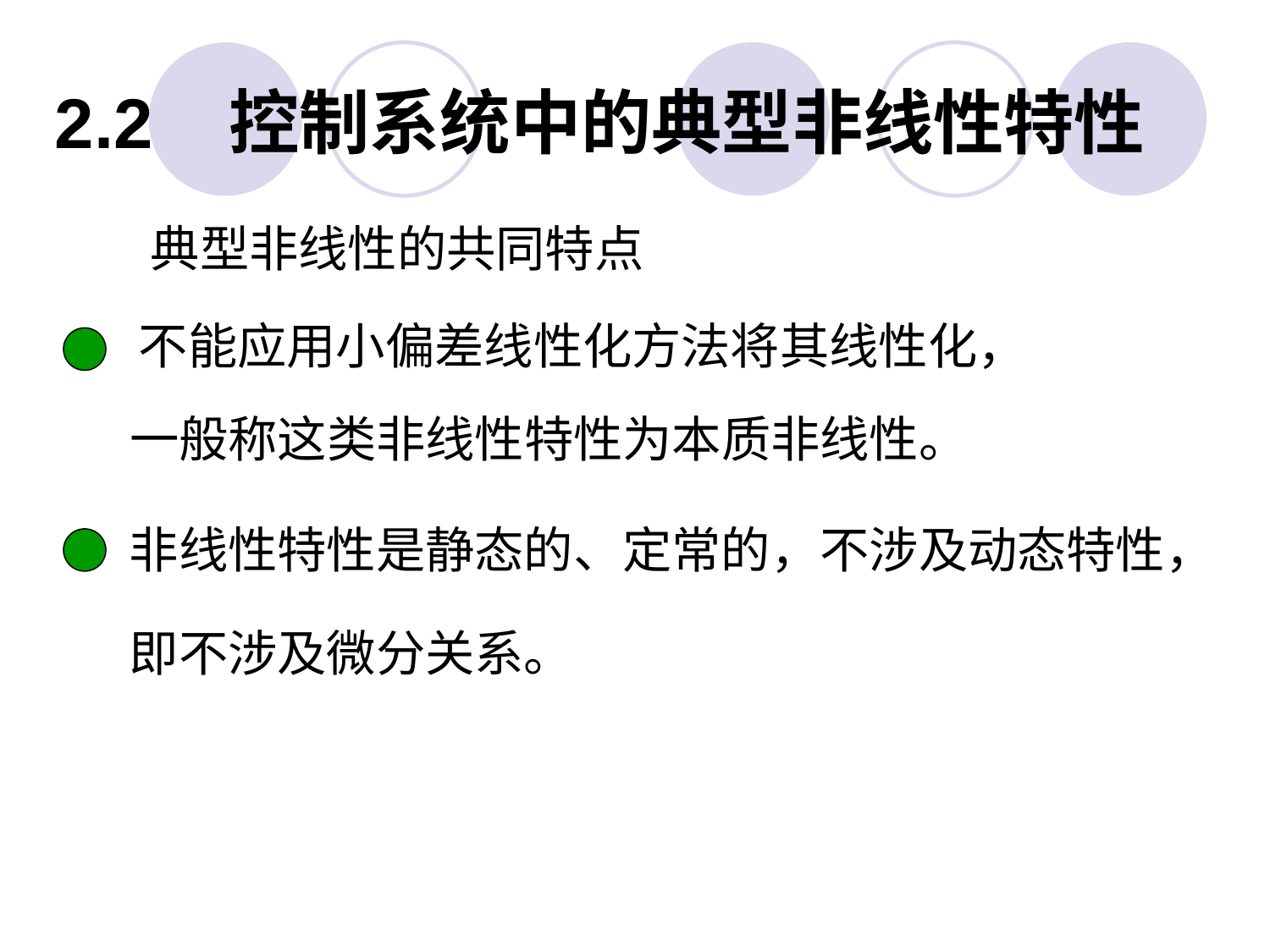

2.2   控制系统中的典型非线性特性
典型非线性的共同特点
不能应用小偏差线性化方法将其线性化，

一般称这类非线性特性为本质非线性。
不涉及动态特性，
非线性特性是静态的、定常的，

即不涉及微分关系。
18